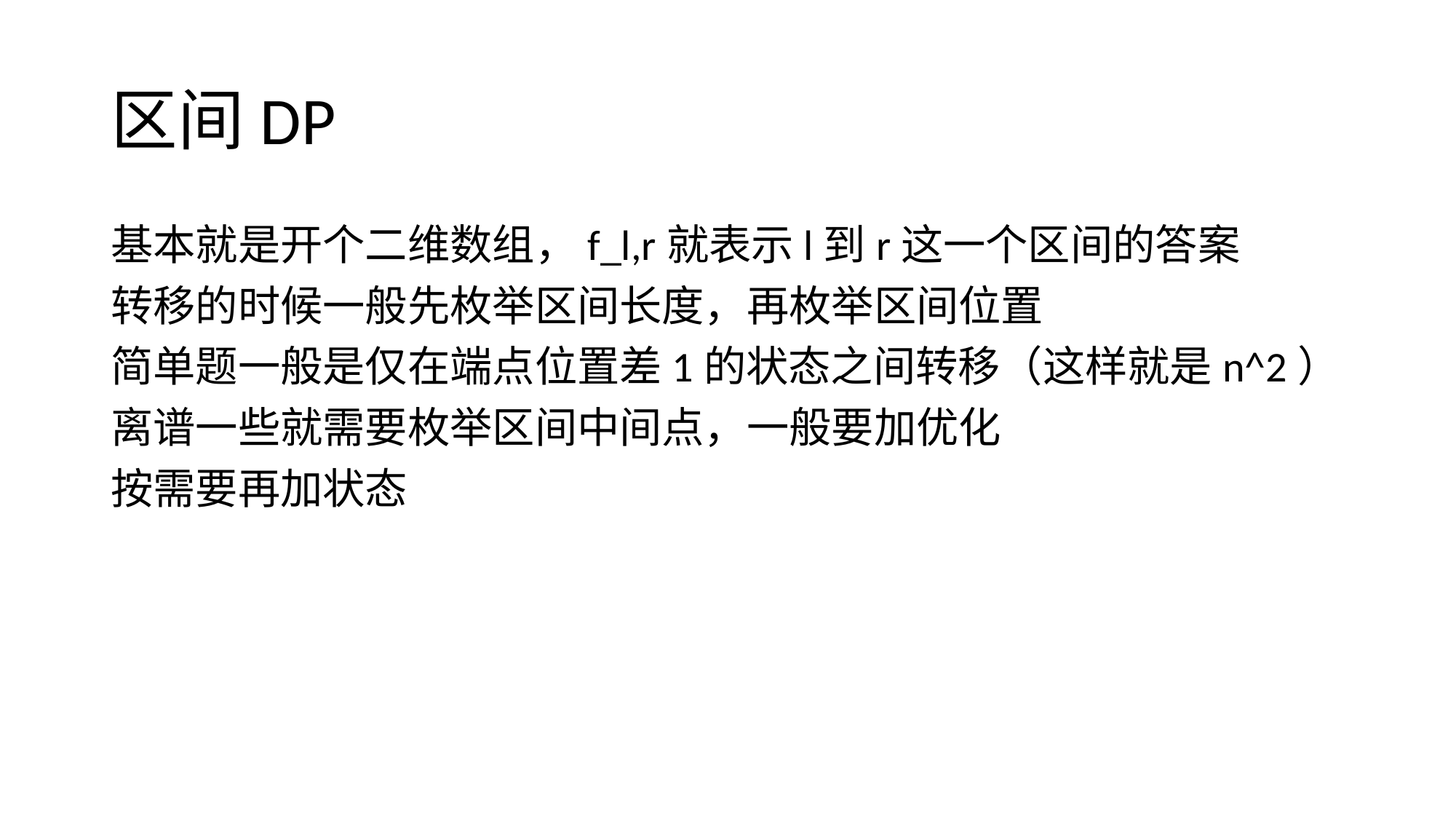

# 区间DP
基本就是开个二维数组，f_l,r就表示l到r这一个区间的答案
转移的时候一般先枚举区间长度，再枚举区间位置
简单题一般是仅在端点位置差1的状态之间转移（这样就是n^2）
离谱一些就需要枚举区间中间点，一般要加优化
按需要再加状态